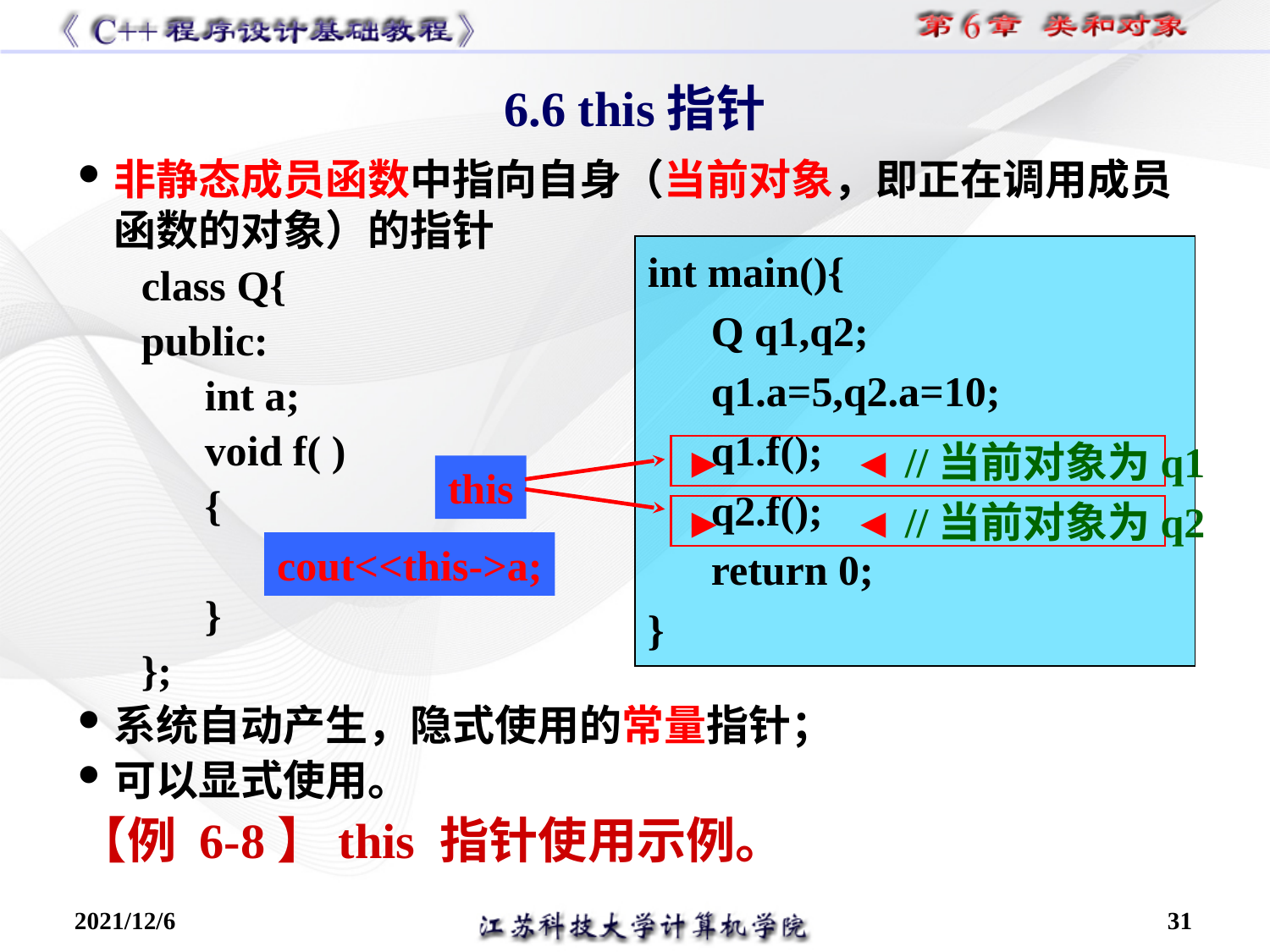

6.6 this指针
非静态成员函数中指向自身（当前对象，即正在调用成员函数的对象）的指针
class Q{
public:
int a;
void f( )
{
cout<<a;
}
};
系统自动产生，隐式使用的常量指针；
可以显式使用。
【例 6-8】this 指针使用示例。
int main(){
Q q1,q2;
q1.a=5,q2.a=10;
q1.f();
q2.f();
return 0;
}
►            ◄ //当前对象为q1
this

►            ◄ //当前对象为q2
cout<<this->a;